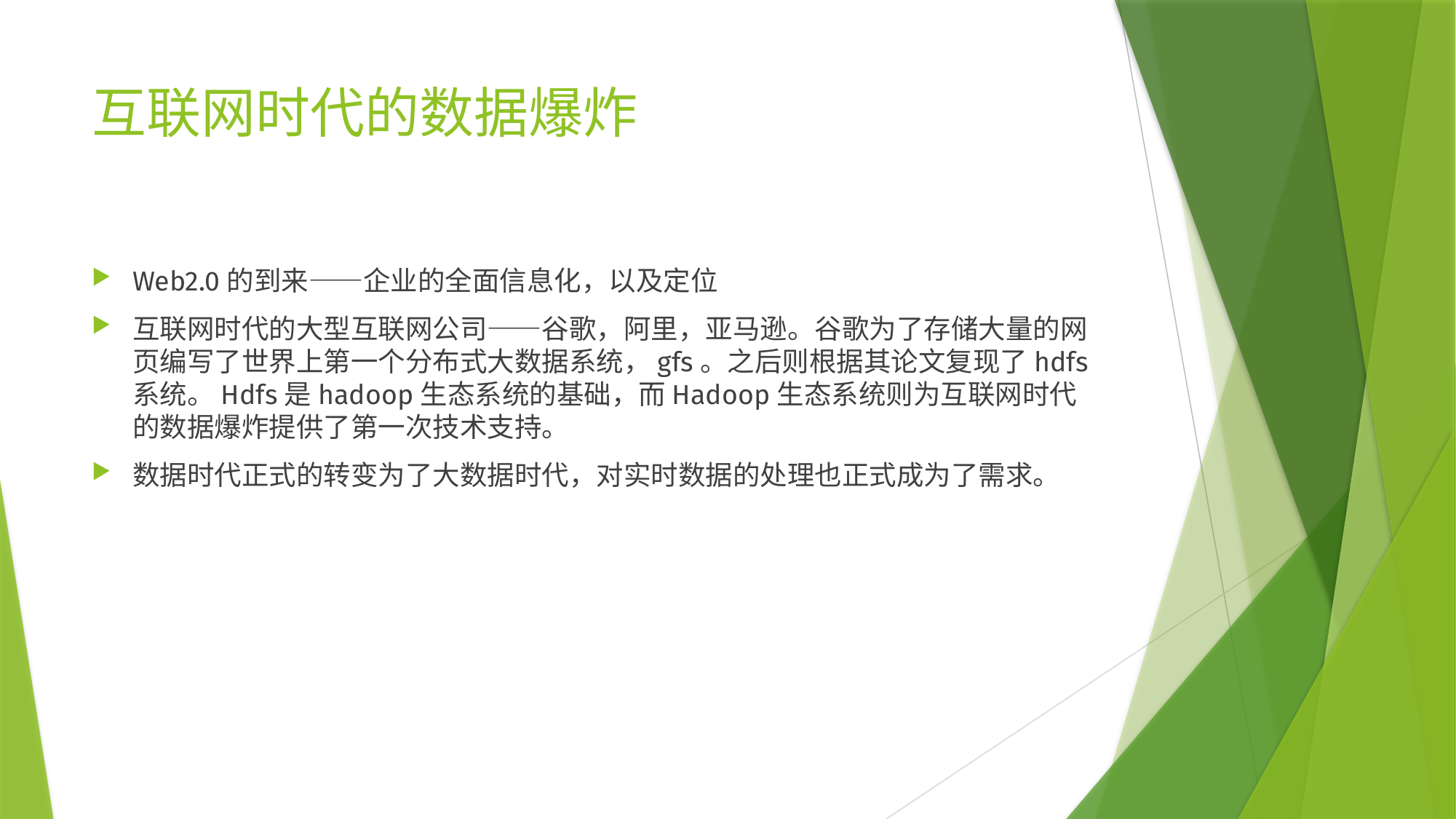

# 互联网时代的数据爆炸
Web2.0的到来——企业的全面信息化，以及定位
互联网时代的大型互联网公司——谷歌，阿里，亚马逊。谷歌为了存储大量的网页编写了世界上第一个分布式大数据系统，gfs。之后则根据其论文复现了hdfs系统。Hdfs是hadoop生态系统的基础，而Hadoop生态系统则为互联网时代的数据爆炸提供了第一次技术支持。
数据时代正式的转变为了大数据时代，对实时数据的处理也正式成为了需求。